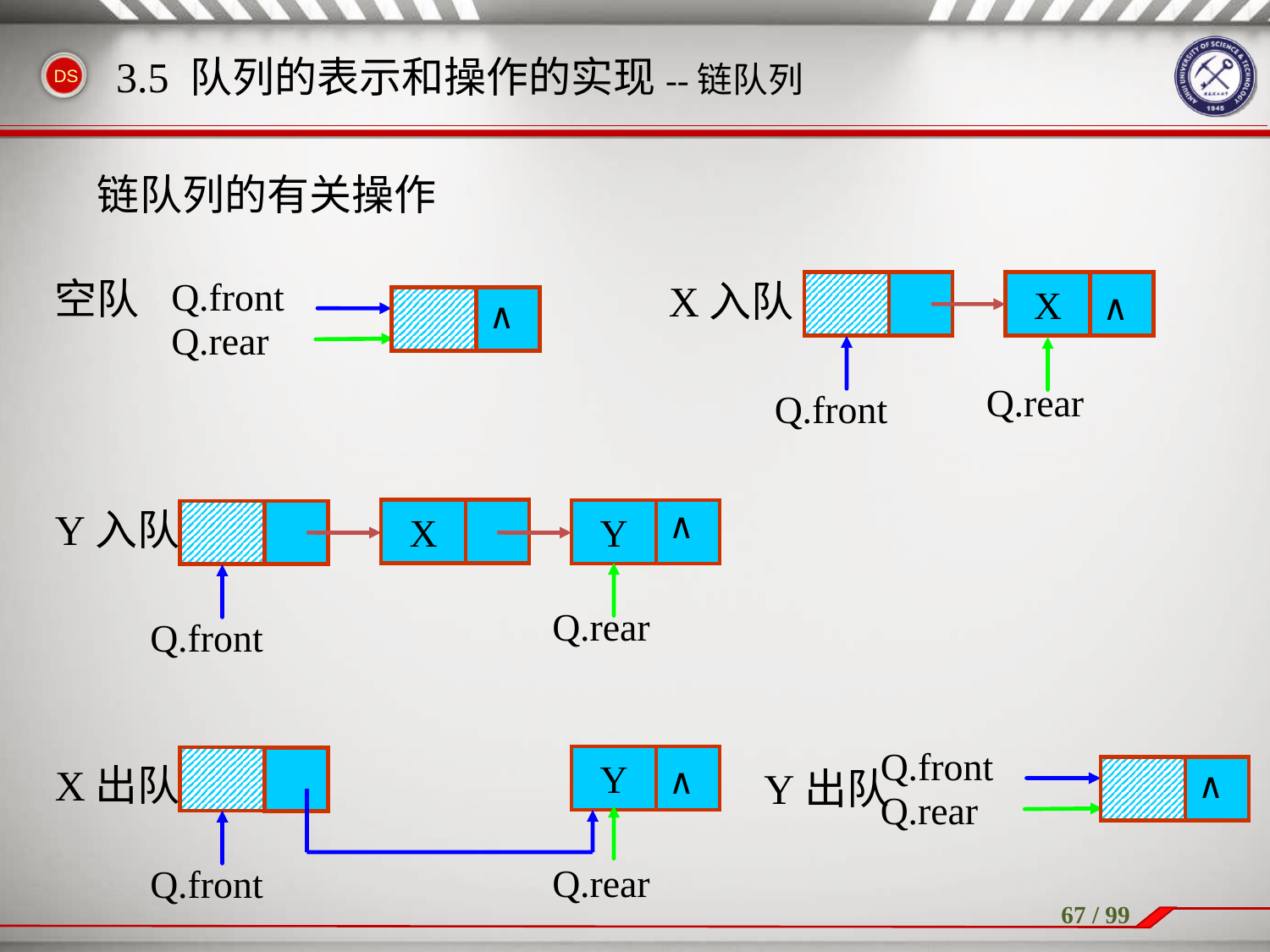

# 3.5 队列的表示和操作的实现--链队列
链队列的有关操作
空队
Q.front

∧

Q.rear

X入队

X

∧

Q.rear
Q.front
Y入队
∧
X

Y

Q.rear
Q.front
Q.front
Y出队

∧

Q.rear

Y

X出队
∧

Q.rear
Q.front